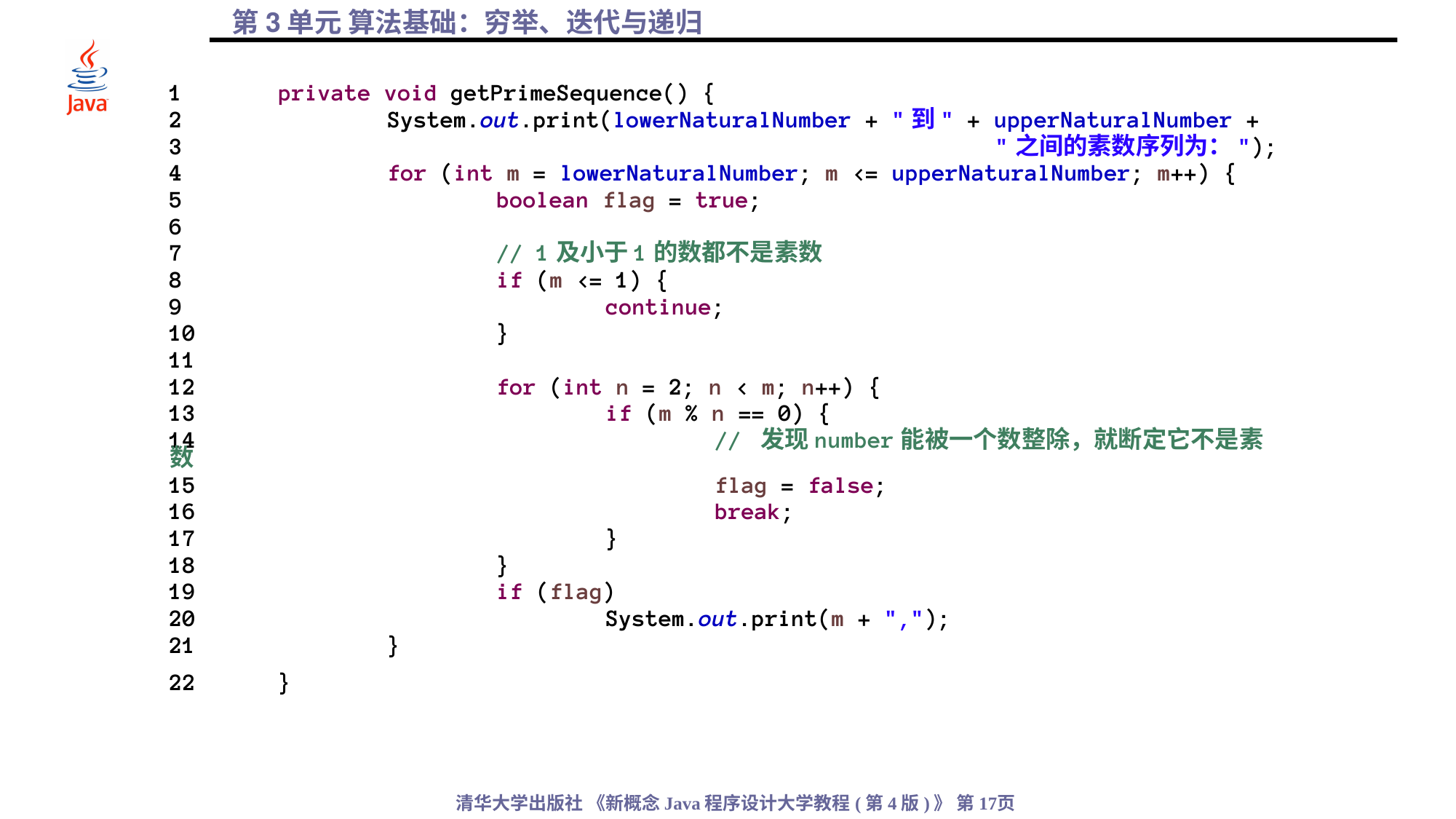

1	private void getPrimeSequence() {
2		System.out.print(lowerNaturalNumber + "到" + upperNaturalNumber +
3	                                                      "之间的素数序列为：");
4		for (int m = lowerNaturalNumber; m <= upperNaturalNumber; m++) {
5			boolean flag = true;
6
7			// 1及小于1的数都不是素数
8			if (m <= 1) {
9				continue;
10			}
11
12			for (int n = 2; n < m; n++) {
13				if (m % n == 0) {
14					// 发现number能被一个数整除，就断定它不是素数
15					flag = false;
16					break;
17				}
18			}
19			if (flag)
20				System.out.print(m + ",");
21		}
22	}